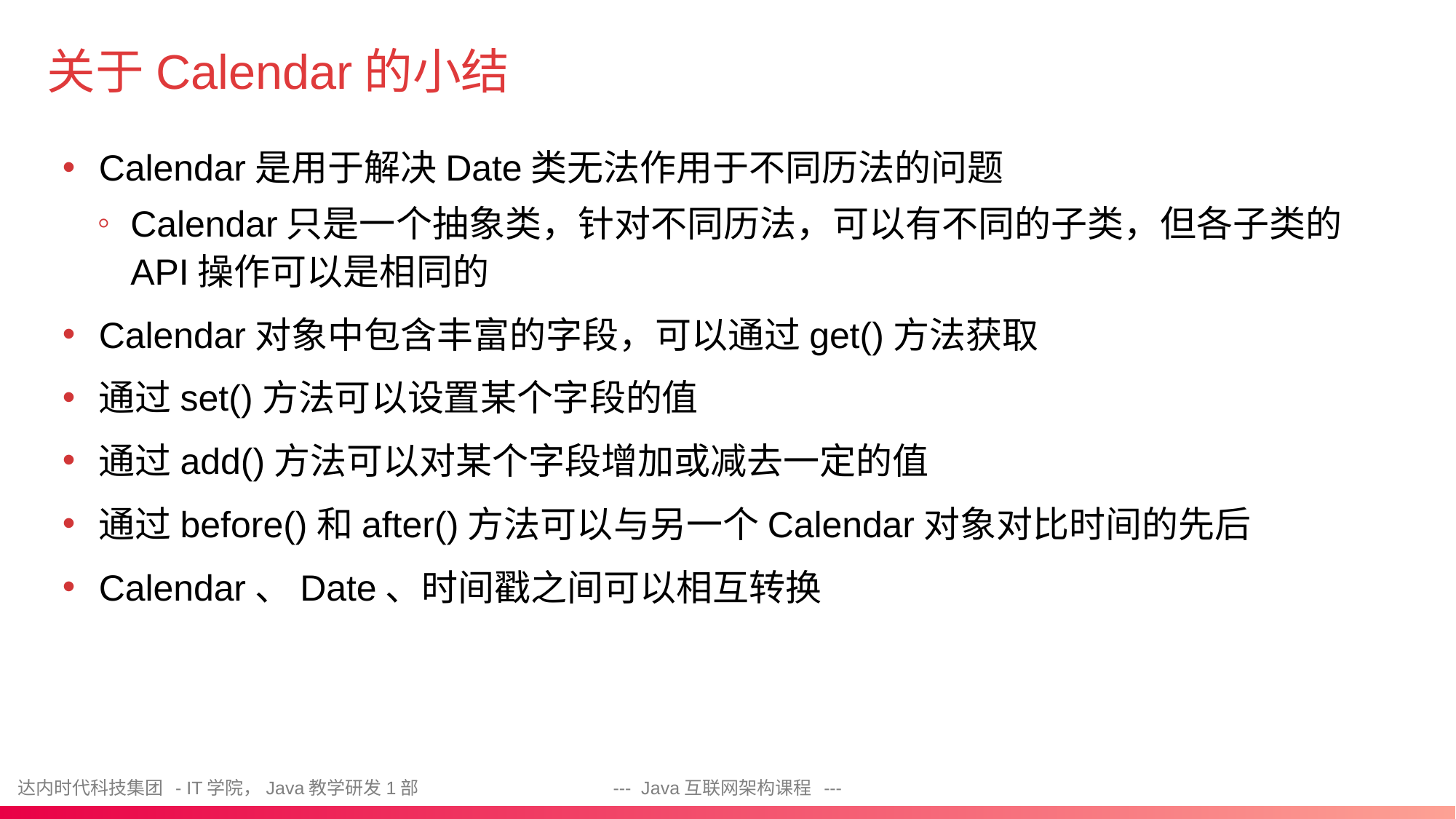

# 关于Calendar的小结
Calendar是用于解决Date类无法作用于不同历法的问题
Calendar只是一个抽象类，针对不同历法，可以有不同的子类，但各子类的API操作可以是相同的
Calendar对象中包含丰富的字段，可以通过get()方法获取
通过set()方法可以设置某个字段的值
通过add()方法可以对某个字段增加或减去一定的值
通过before()和after()方法可以与另一个Calendar对象对比时间的先后
Calendar、Date、时间戳之间可以相互转换